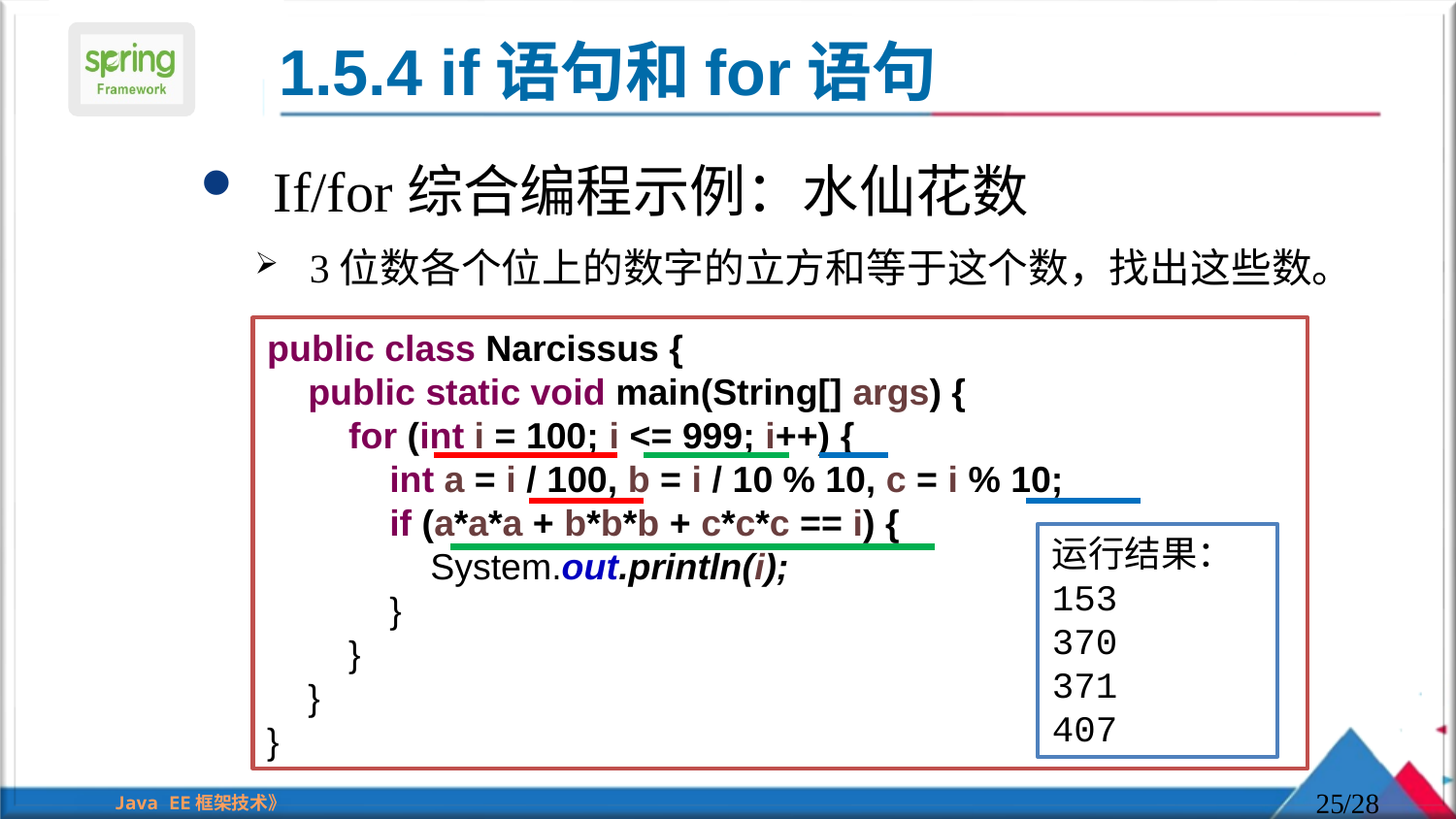

# 1.5.4 if语句和for语句
If/for综合编程示例：水仙花数
3位数各个位上的数字的立方和等于这个数，找出这些数。
public class Narcissus {
    public static void main(String[] args) {
        for (int i = 100; i <= 999; i++) {
            int a = i / 100, b = i / 10 % 10, c = i % 10;
            if (a*a*a + b*b*b + c*c*c == i) {
                System.out.println(i);
            }
        }
    }
}
运行结果：
153
370
371
407
25
/28